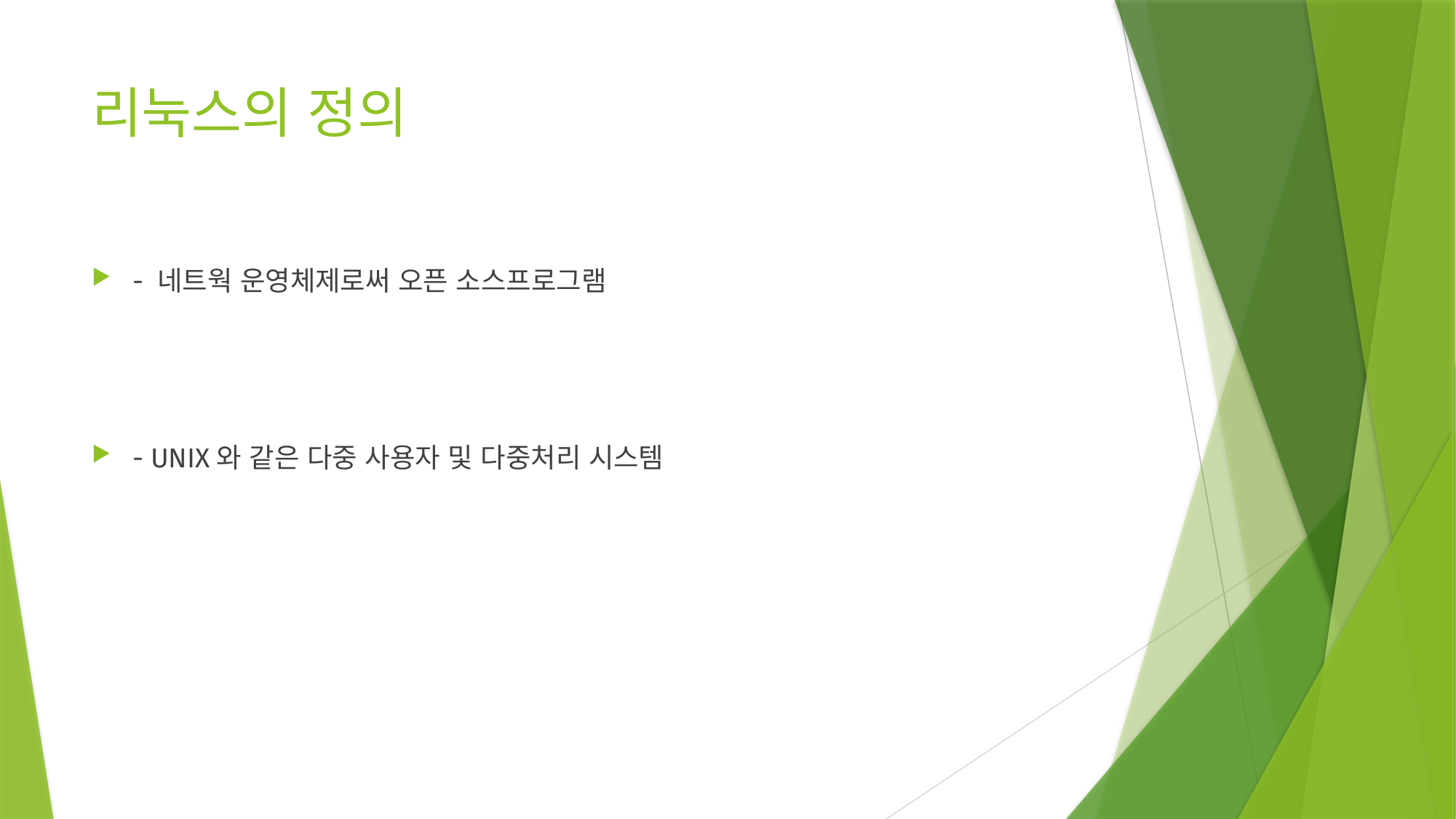

# 리눅스의 정의
- 네트웍 운영체제로써 오픈 소스프로그램

- UNIX와 같은 다중 사용자 및 다중처리 시스템